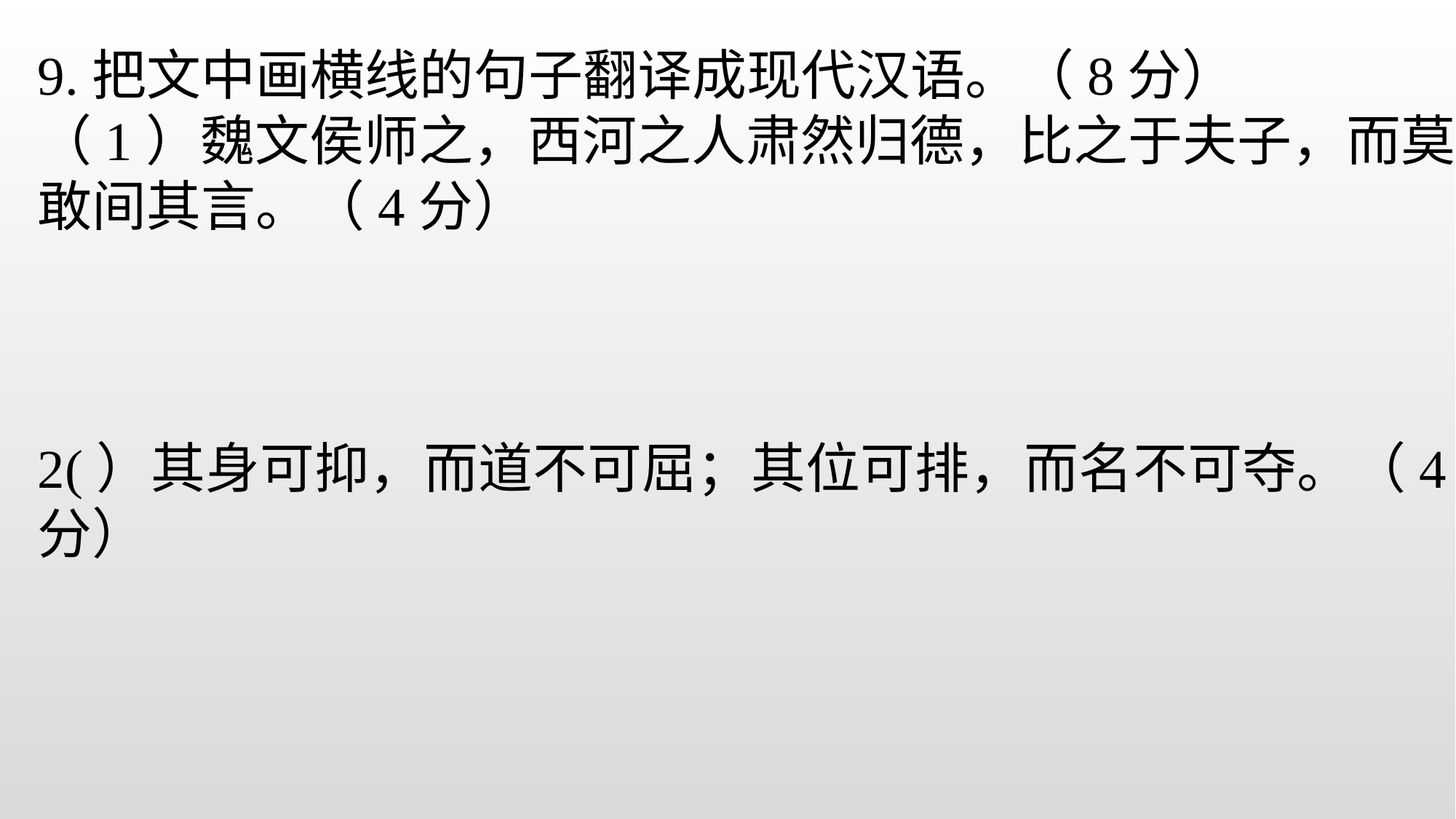

9.把文中画横线的句子翻译成现代汉语。（8分）（1）魏文侯师之，西河之人肃然归德，比之于夫子，而莫敢间其言。（4分）

2(）其身可抑，而道不可屈；其位可排，而名不可夺。（4分）